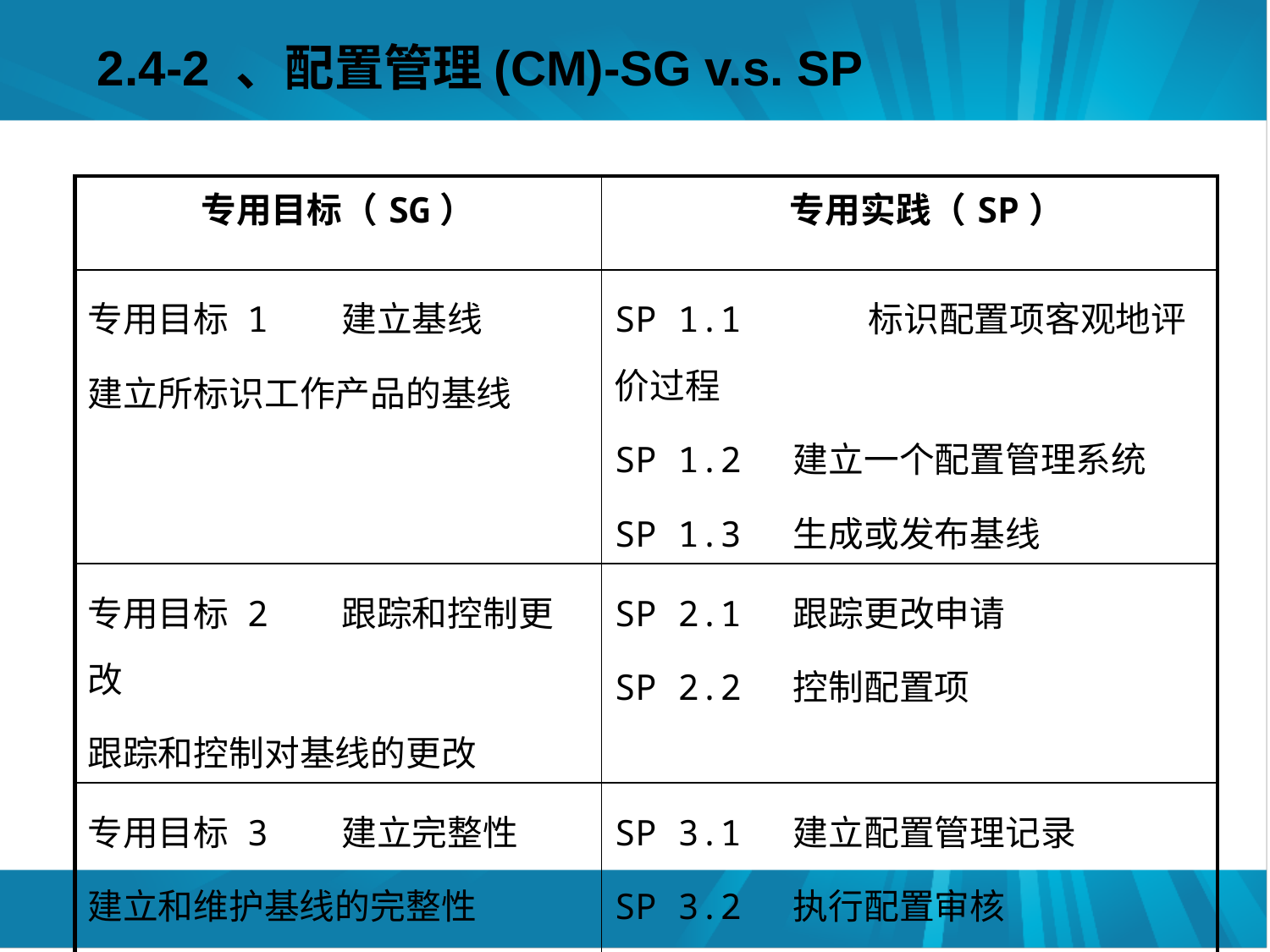

# 2.4-2 、配置管理(CM)-SG v.s. SP
| 专用目标（SG） | 专用实践（SP） |
| --- | --- |
| 专用目标 1 建立基线 建立所标识工作产品的基线 | SP 1.1 标识配置项客观地评价过程 SP 1.2 建立一个配置管理系统 SP 1.3 生成或发布基线 |
| 专用目标 2 跟踪和控制更改 跟踪和控制对基线的更改 | SP 2.1 跟踪更改申请 SP 2.2 控制配置项 |
| 专用目标 3 建立完整性 建立和维护基线的完整性 | SP 3.1 建立配置管理记录 SP 3.2 执行配置审核 配置状态记录表、配置管理报告（周期、阶段、项目） |